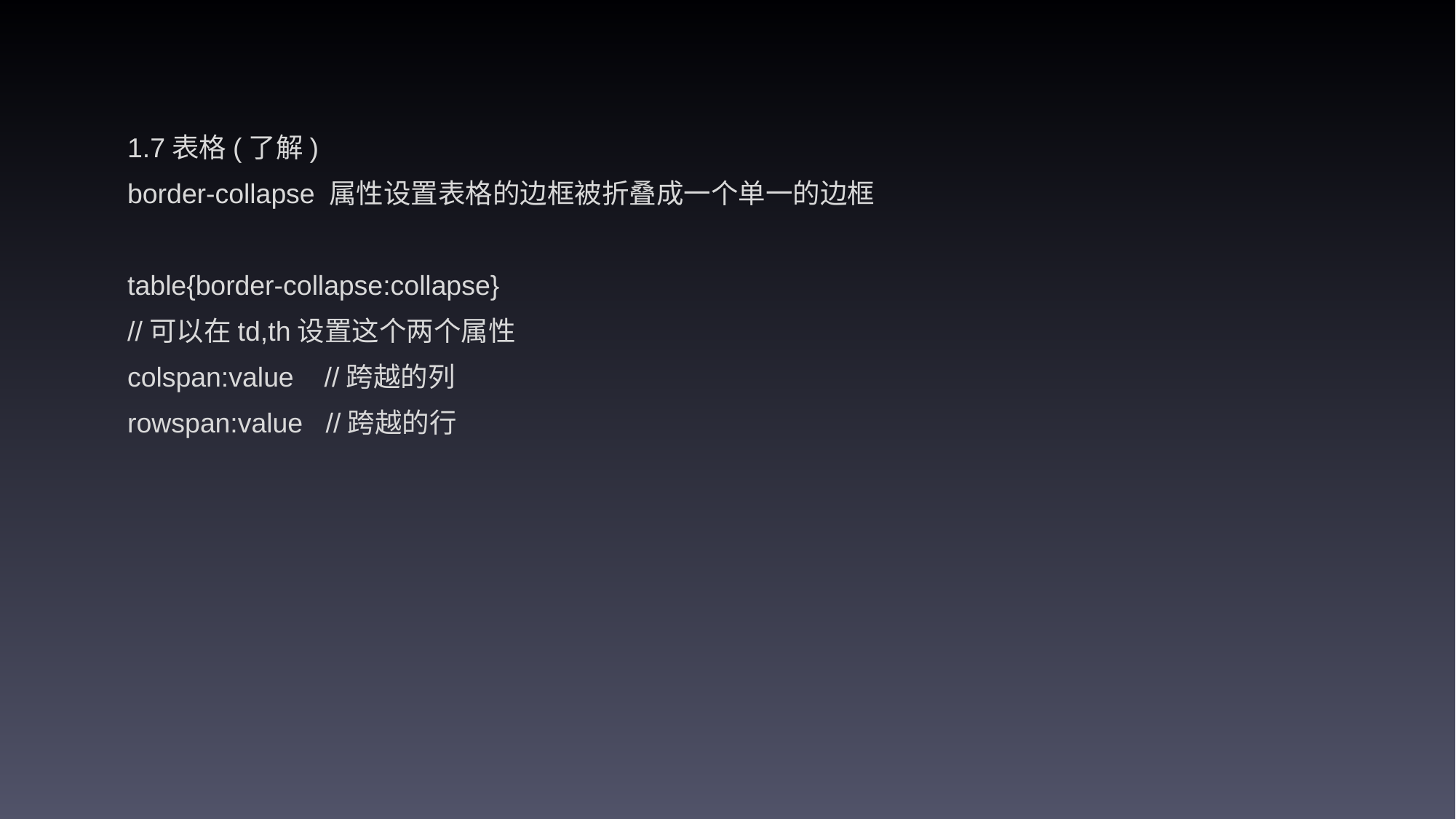

1.7表格(了解)
border-collapse 属性设置表格的边框被折叠成一个单一的边框

table{border-collapse:collapse}
//可以在td,th设置这个两个属性
colspan:value    //跨越的列
rowspan:value   //跨越的行